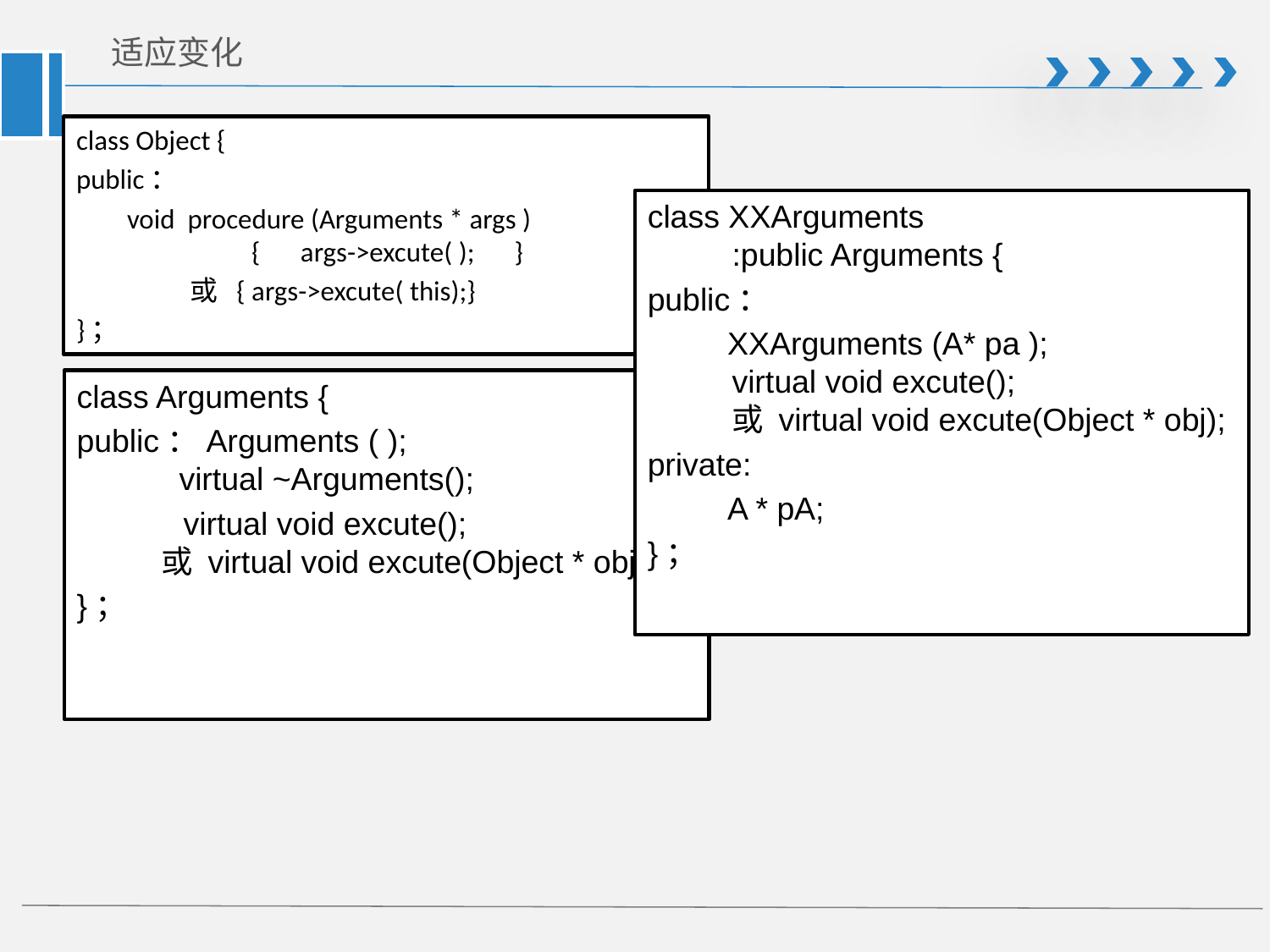

# 适应变化
class Object {
public：
        void  procedure (Arguments * args )
               {　args->excute( );　}
                 或  { args->excute( this);}
}；
class XXArguments
:public Arguments {
public：
         XXArguments (A* pa );
virtual void excute();
或 virtual void excute(Object * obj);
private:
         A * pA;
}；
class Arguments {
public：Arguments ( );
  virtual ~Arguments();
            virtual void excute();
或 virtual void excute(Object * obj);
}；